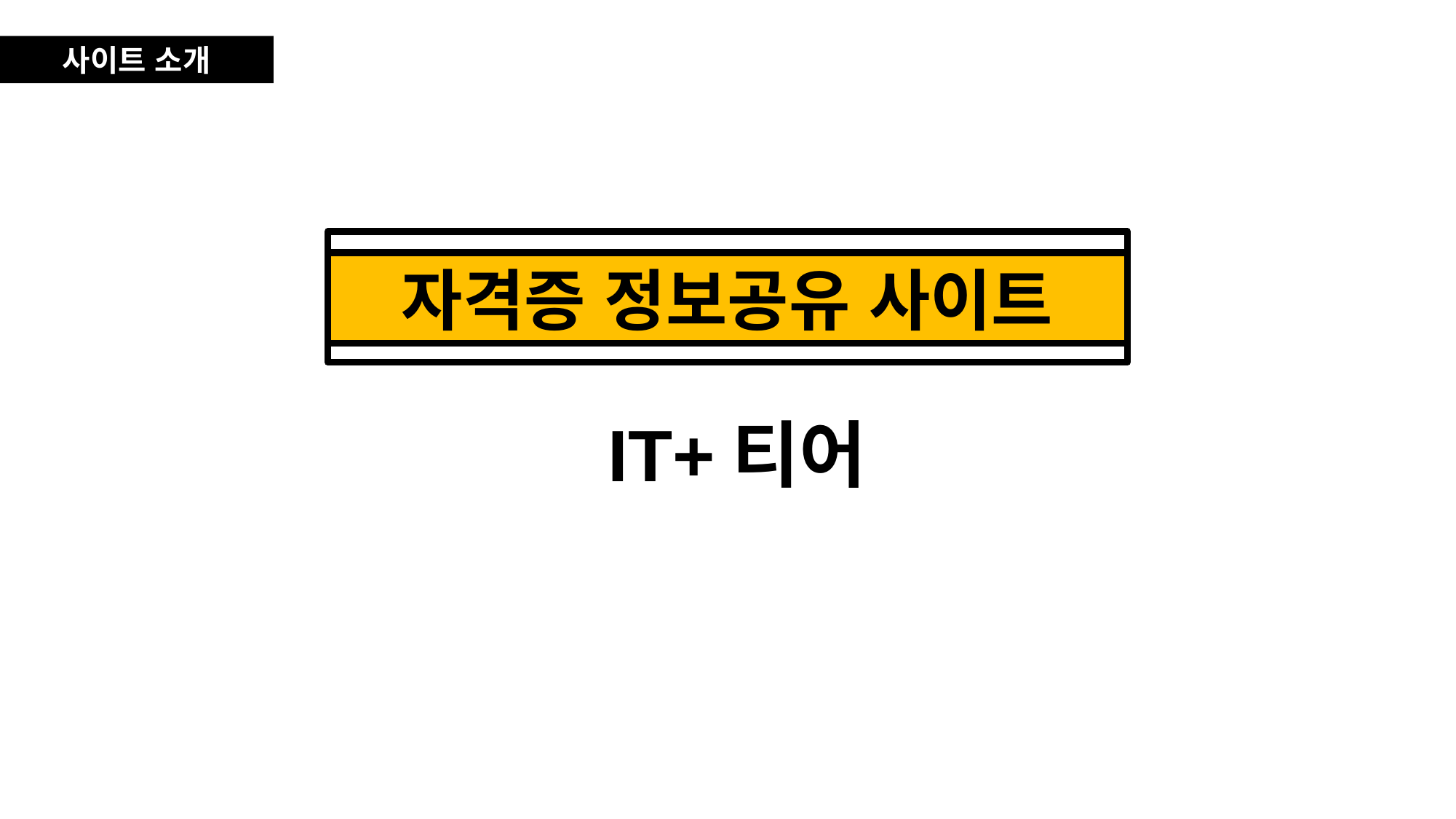

사이트 소개
아이티어 ITEA
자격증 정보공유 사이트
IT+티어